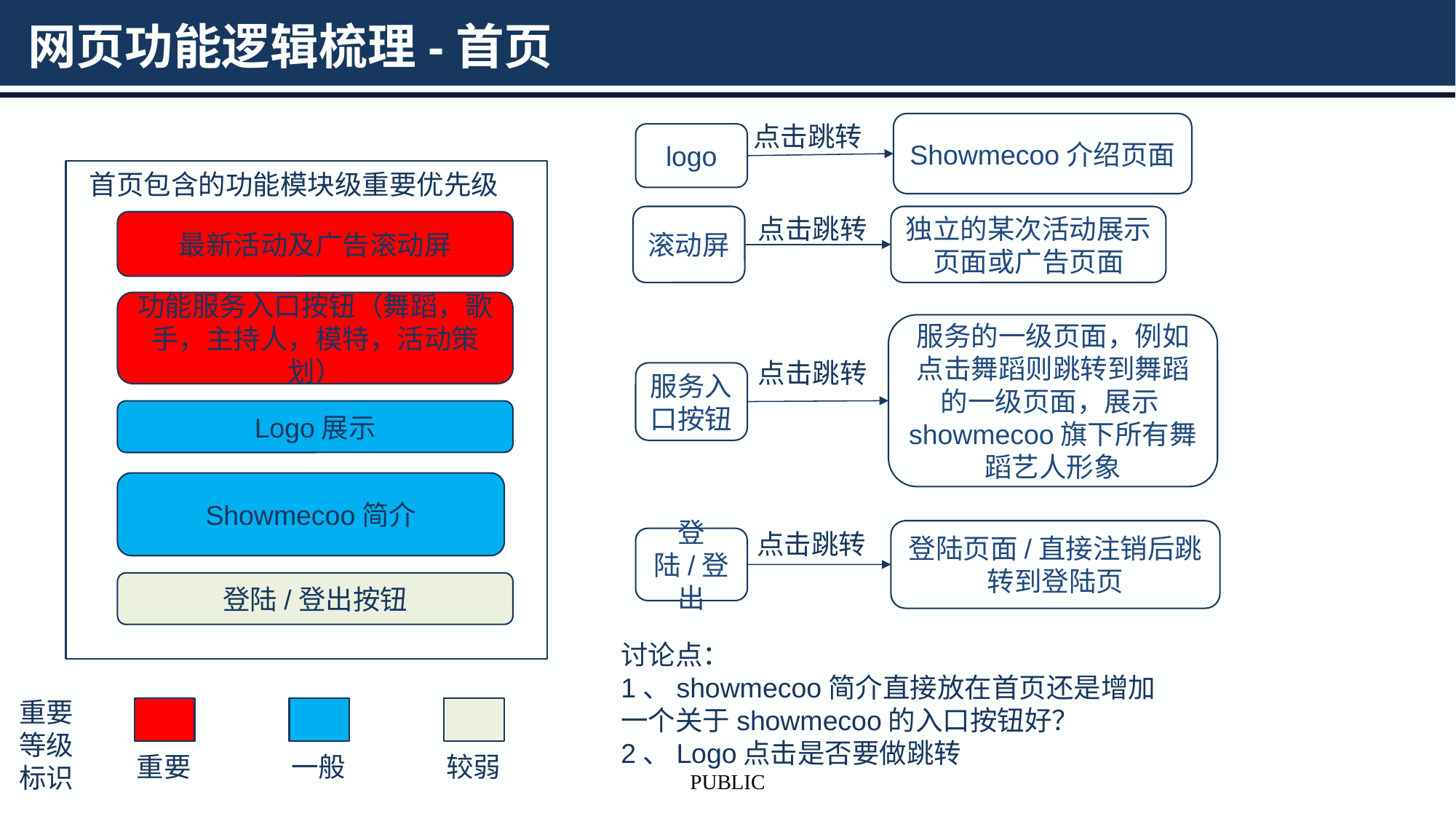

# 网页功能逻辑梳理-首页
Showmecoo介绍页面
点击跳转
logo

首页包含的功能模块级重要优先级
滚动屏
点击跳转
独立的某次活动展示页面或广告页面
最新活动及广告滚动屏
功能服务入口按钮（舞蹈，歌手，主持人，模特，活动策划）
服务的一级页面，例如点击舞蹈则跳转到舞蹈的一级页面，展示showmecoo旗下所有舞蹈艺人形象
点击跳转
服务入口按钮
Logo展示
Showmecoo简介
登陆页面/直接注销后跳转到登陆页
点击跳转
登陆/登出
登陆/登出按钮
讨论点：
1、showmecoo简介直接放在首页还是增加一个关于showmecoo的入口按钮好？
2、Logo点击是否要做跳转

重要等级标识

重要
一般
较弱
PUBLIC